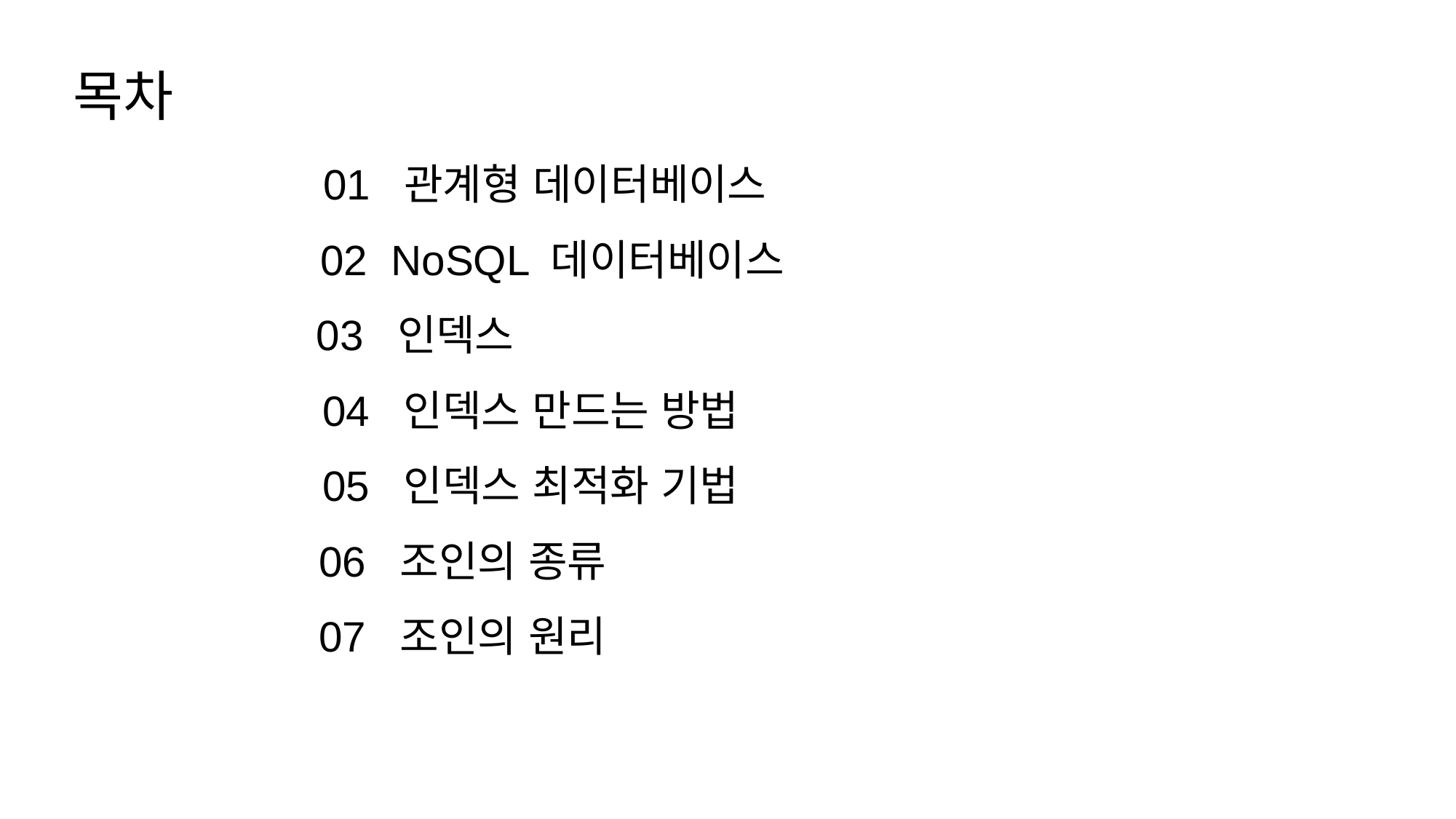

목차
01  관계형 데이터베이스
02  NoSQL 데이터베이스
03  인덱스
04  인덱스 만드는 방법
05  인덱스 최적화 기법
06  조인의 종류
07  조인의 원리